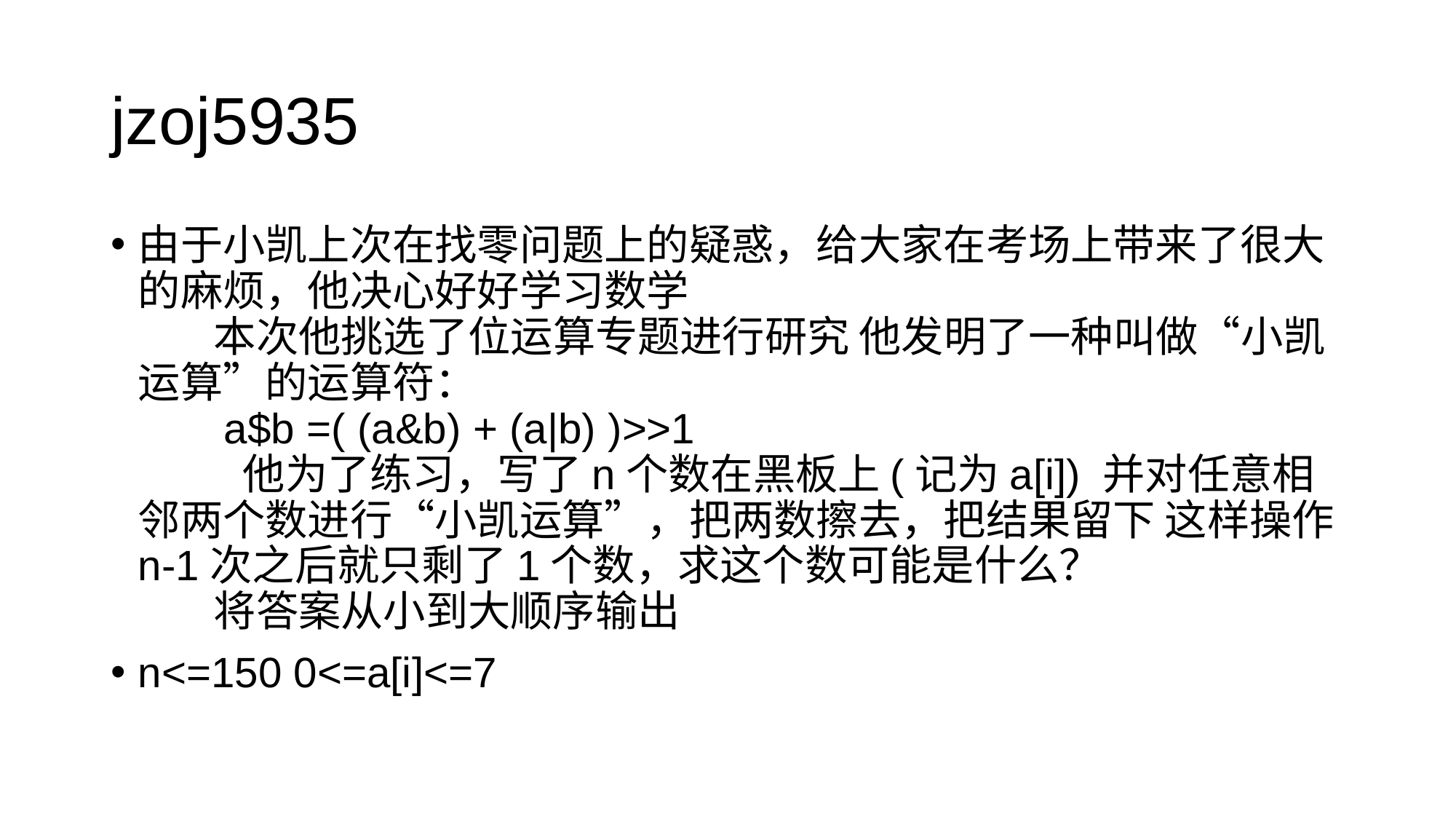

# jzoj5935
由于小凯上次在找零问题上的疑惑，给大家在考场上带来了很大的麻烦，他决心好好学习数学
        本次他挑选了位运算专题进行研究 他发明了一种叫做“小凯运算”的运算符：
        a$b =( (a&b) + (a|b) )>>1
        他为了练习，写了n个数在黑板上(记为a[i]) 并对任意相邻两个数进行“小凯运算”，把两数擦去，把结果留下 这样操作n-1次之后就只剩了1个数，求这个数可能是什么？
        将答案从小到大顺序输出
n<=150 0<=a[i]<=7